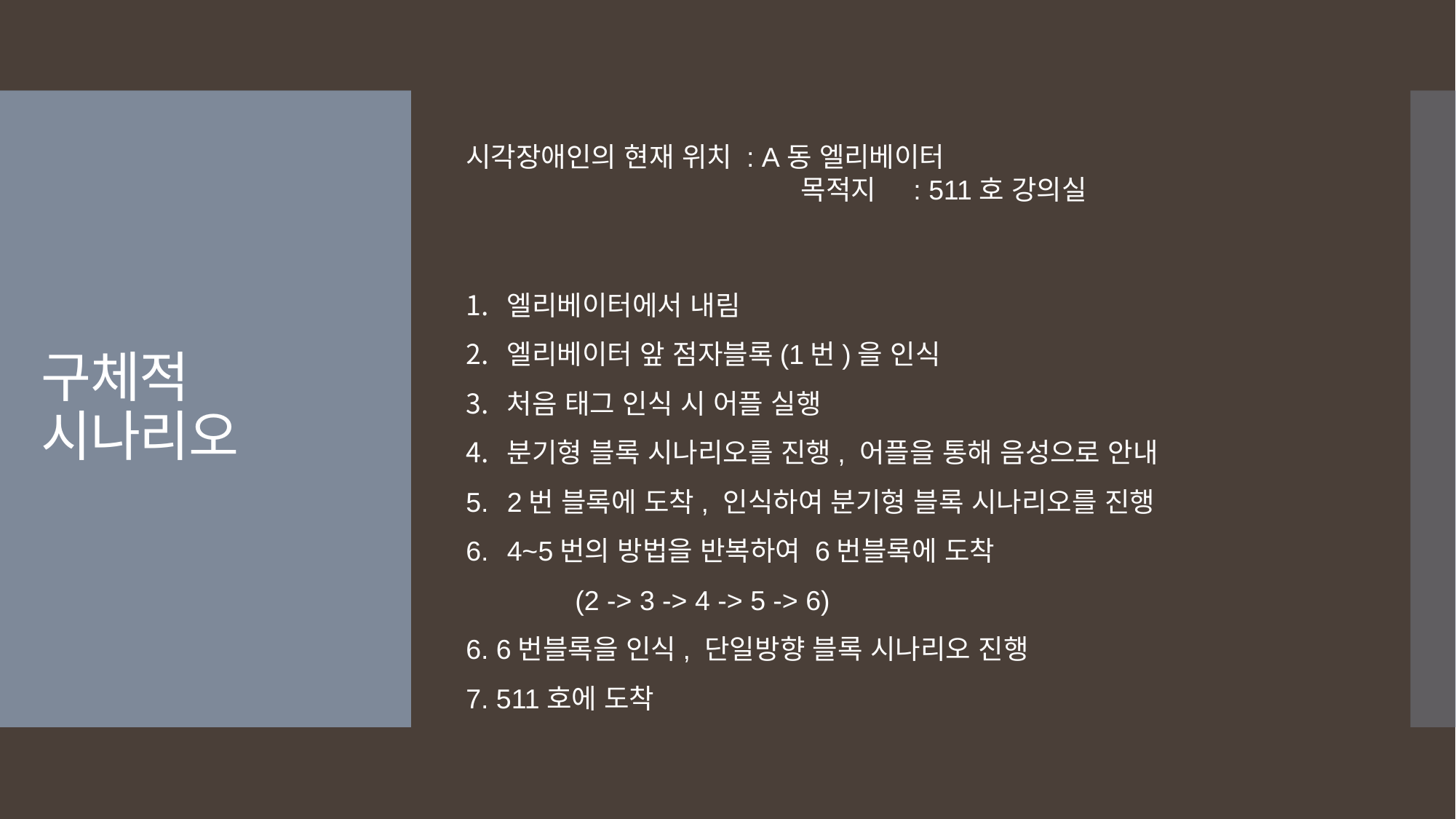

# 구체적 시나리오
시각장애인의 현재 위치 : A동 엘리베이터
			 목적지    : 511호 강의실
엘리베이터에서 내림
엘리베이터 앞 점자블록(1번)을 인식
처음 태그 인식 시 어플 실행
분기형 블록 시나리오를 진행, 어플을 통해 음성으로 안내
2번 블록에 도착, 인식하여 분기형 블록 시나리오를 진행
4~5번의 방법을 반복하여 6번블록에 도착
	(2 -> 3 -> 4 -> 5 -> 6)
6. 6번블록을 인식, 단일방향 블록 시나리오 진행
7. 511호에 도착